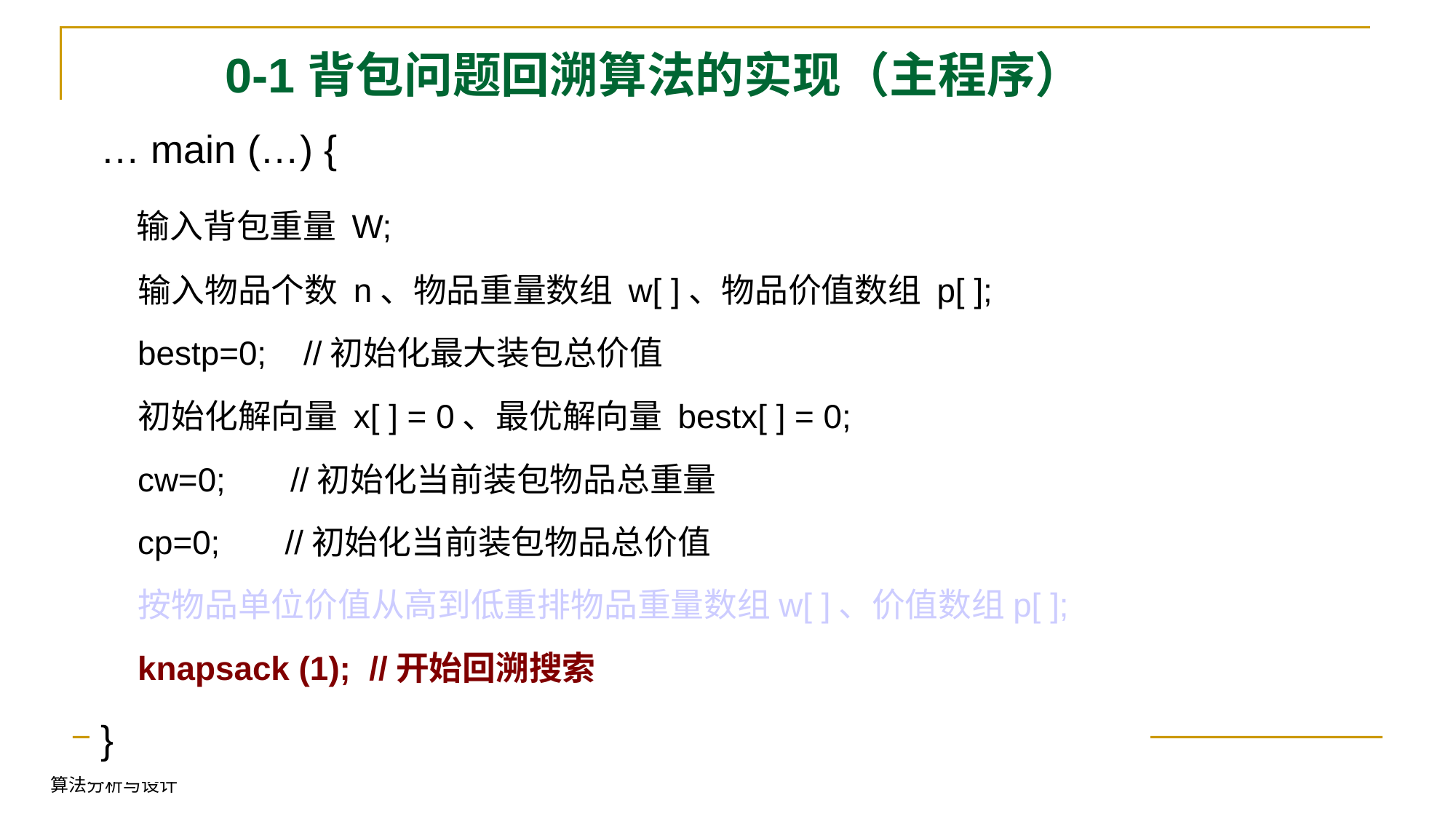

0-1背包问题回溯算法的实现（主程序）
… main (…) {
   输入背包重量 W;
    输入物品个数 n、物品重量数组 w[ ]、物品价值数组 p[ ];
    bestp=0;    //初始化最大装包总价值
    初始化解向量 x[ ] = 0、最优解向量 bestx[ ] = 0;
    cw=0;       //初始化当前装包物品总重量
    cp=0;       //初始化当前装包物品总价值
    按物品单位价值从高到低重排物品重量数组w[ ]、价值数组p[ ];
    knapsack (1);  //开始回溯搜索
}
算法分析与设计